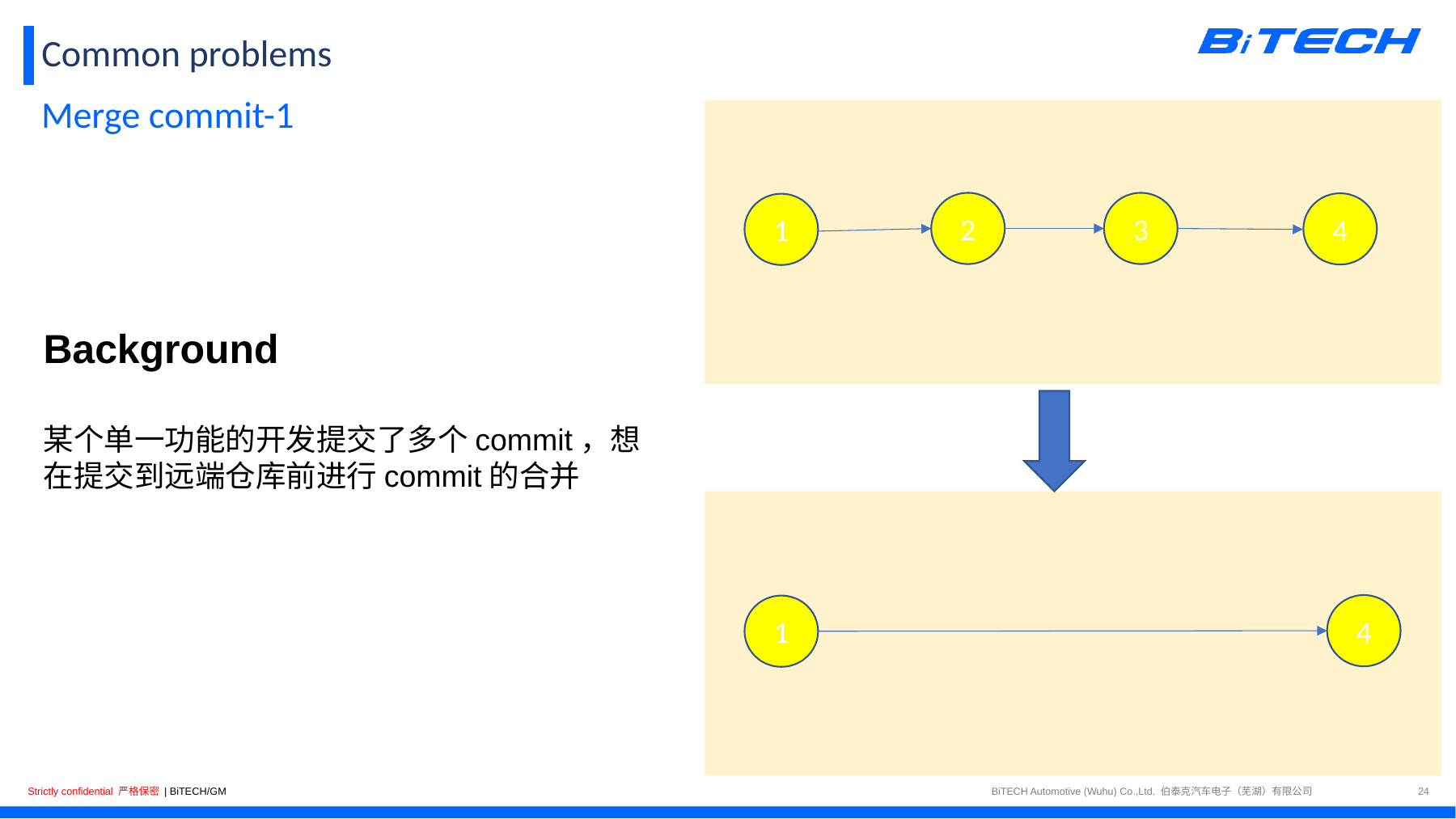

# Common problems
Merge commit-1

2
3
4
1

Background

某个单一功能的开发提交了多个commit，想在提交到远端仓库前进行commit的合并

4
1
24